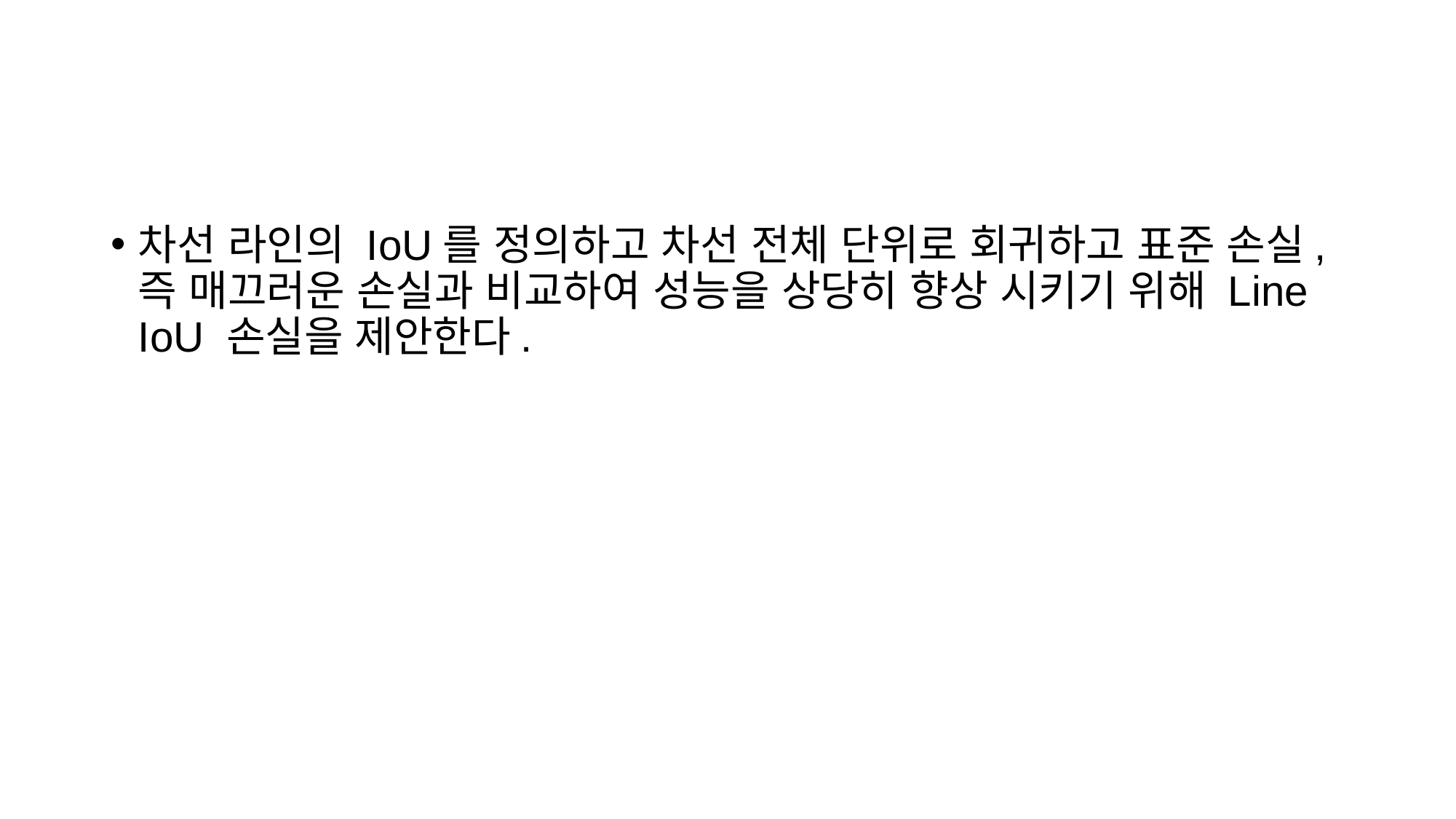

#
차선 라인의 IoU를 정의하고 차선 전체 단위로 회귀하고 표준 손실, 즉 매끄러운 손실과 비교하여 성능을 상당히 향상 시키기 위해 Line IoU 손실을 제안한다.